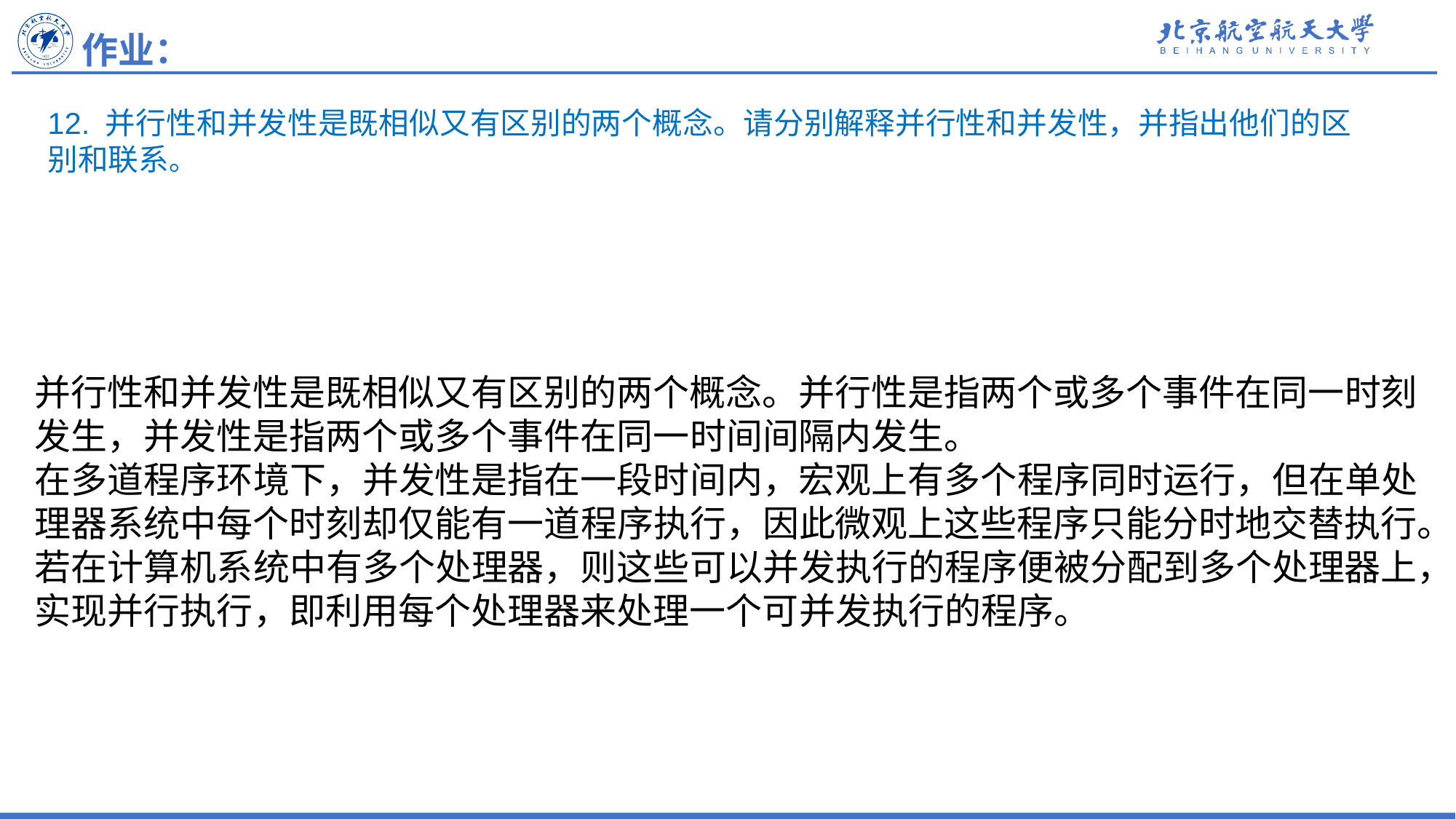

作业：
12. 并行性和并发性是既相似又有区别的两个概念。请分别解释并行性和并发性，并指出他们的区别和联系。

并行性和并发性是既相似又有区别的两个概念。并行性是指两个或多个事件在同一时刻发生，并发性是指两个或多个事件在同一时间间隔内发生。
在多道程序环境下，并发性是指在一段时间内，宏观上有多个程序同时运行，但在单处理器系统中每个时刻却仅能有一道程序执行，因此微观上这些程序只能分时地交替执行。若在计算机系统中有多个处理器，则这些可以并发执行的程序便被分配到多个处理器上，实现并行执行，即利用每个处理器来处理一个可并发执行的程序。
21